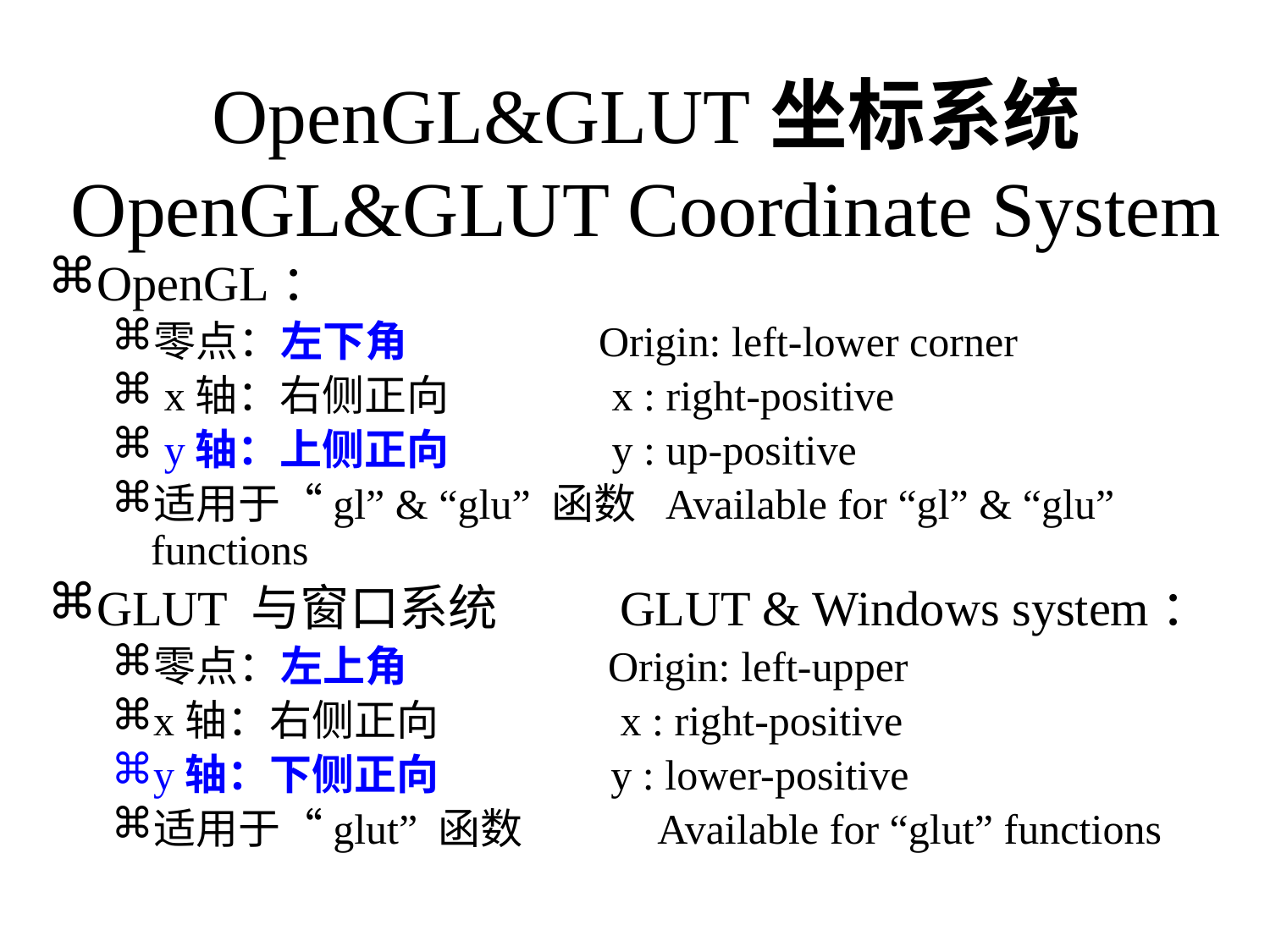

# OpenGL&GLUT坐标系统 OpenGL&GLUT Coordinate System
OpenGL：
零点：左下角                   Origin: left-lower corner
 x轴：右侧正向                x : right-positive
 y轴：上侧正向                y : up-positive
适用于“gl” & “glu” 函数  Available for “gl” & “glu” functions
GLUT 与窗口系统          GLUT & Windows system：
零点：左上角                    Origin: left-upper
x轴：右侧正向                  x : right-positive
y轴：下侧正向                 y : lower-positive
适用于“glut” 函数             Available for “glut” functions

49